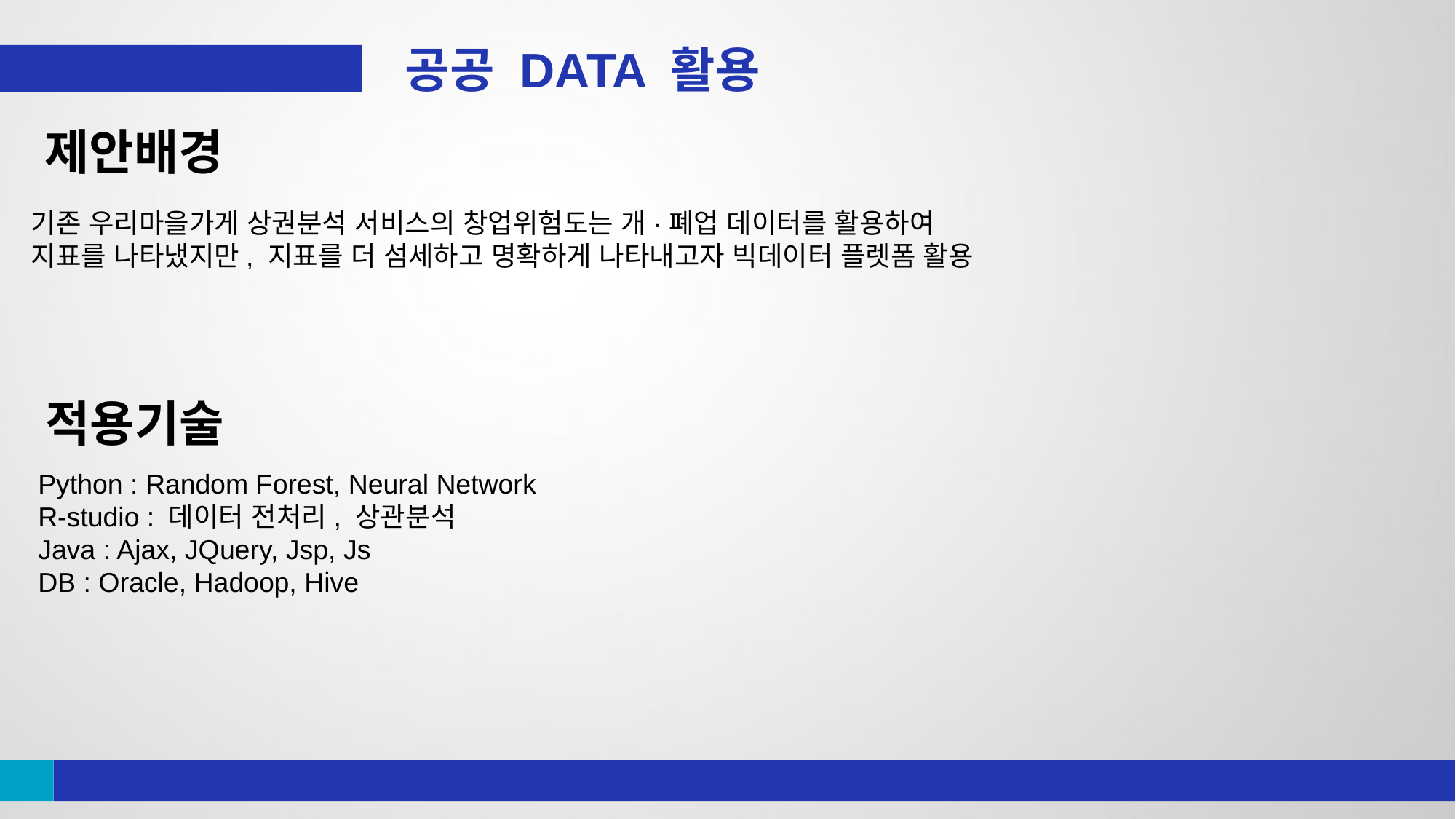

공공 DATA 활용
BIGDATA
청년인재

INTRODUCTION
제안배경
기존 우리마을가게 상권분석 서비스의 창업위험도는 개·폐업 데이터를 활용하여
지표를 나타냈지만, 지표를 더 섬세하고 명확하게 나타내고자 빅데이터 플렛폼 활용
적용기술
Python : Random Forest, Neural Network
R-studio : 데이터 전처리, 상관분석
Java : Ajax, JQuery, Jsp, Js
DB : Oracle, Hadoop, Hive
Team Name

빅데이터 청년인재 일자리 연계사업